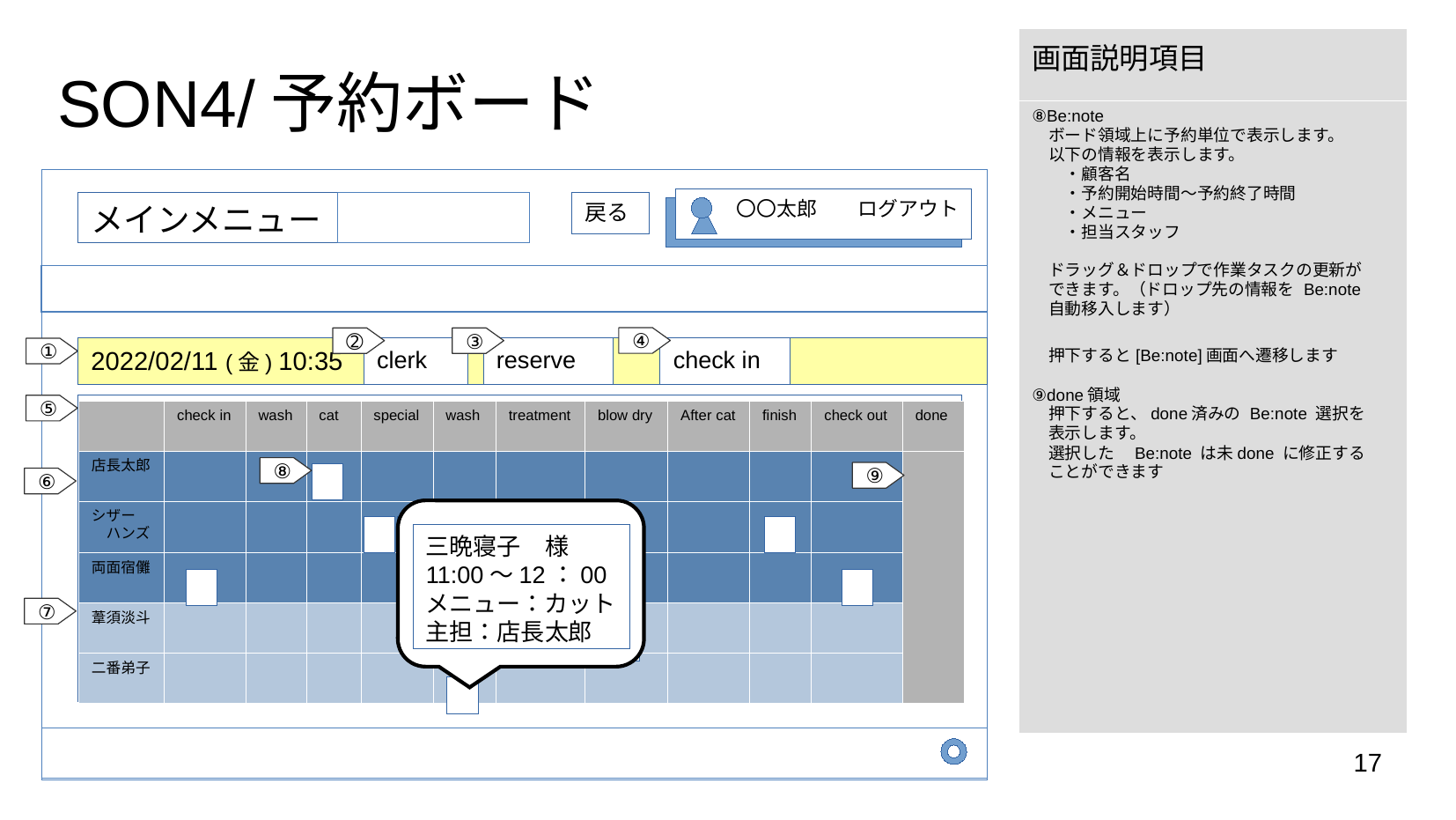

| 画面説明項目 |
| --- |
| ⑧Be:note 　ボード領域上に予約単位で表示します。 　以下の情報を表示します。 　　・顧客名 　　・予約開始時間～予約終了時間 　　・メニュー 　　・担当スタッフ 　ドラッグ＆ドロップで作業タスクの更新が　 　できます。（ドロップ先の情報を Be:note  　自動移入します） 　 　押下すると[Be:note]画面へ遷移します ⑨done領域 　押下すると、done済みの Be:note 選択を 　表示します。 　選択した　Be:note は未done に修正する 　ことができます |
# SON4/予約ボード

〇〇太郎　　ログアウト
メインメニュー

戻る

④
➁
③
2022/02/11 (金) 10:35
clerk
reserve
check in
①
⑤

|  | check in | wash | cat | special | wash | treatment | blow dry | After cat | finish | check out | done |
| --- | --- | --- | --- | --- | --- | --- | --- | --- | --- | --- | --- |
| 店長太郎 |  |  |  |  |  |  |  |  |  |  |  |
| シザー 　ハンズ |  |  |  |  |  |  |  |  |  |  |  |
| 両面宿儺 |  |  |  |  |  |  |  |  |  |  |  |
| 葦須淡斗 |  |  |  |  |  |  |  |  |  |  |  |
| 二番弟子 |  |  |  |  |  |  |  |  |  |  |  |
⑧
⑨

⑥

三晩寝子　様
11:00～12：00
メニュー：カット
主担：店長太郎

⑦

17